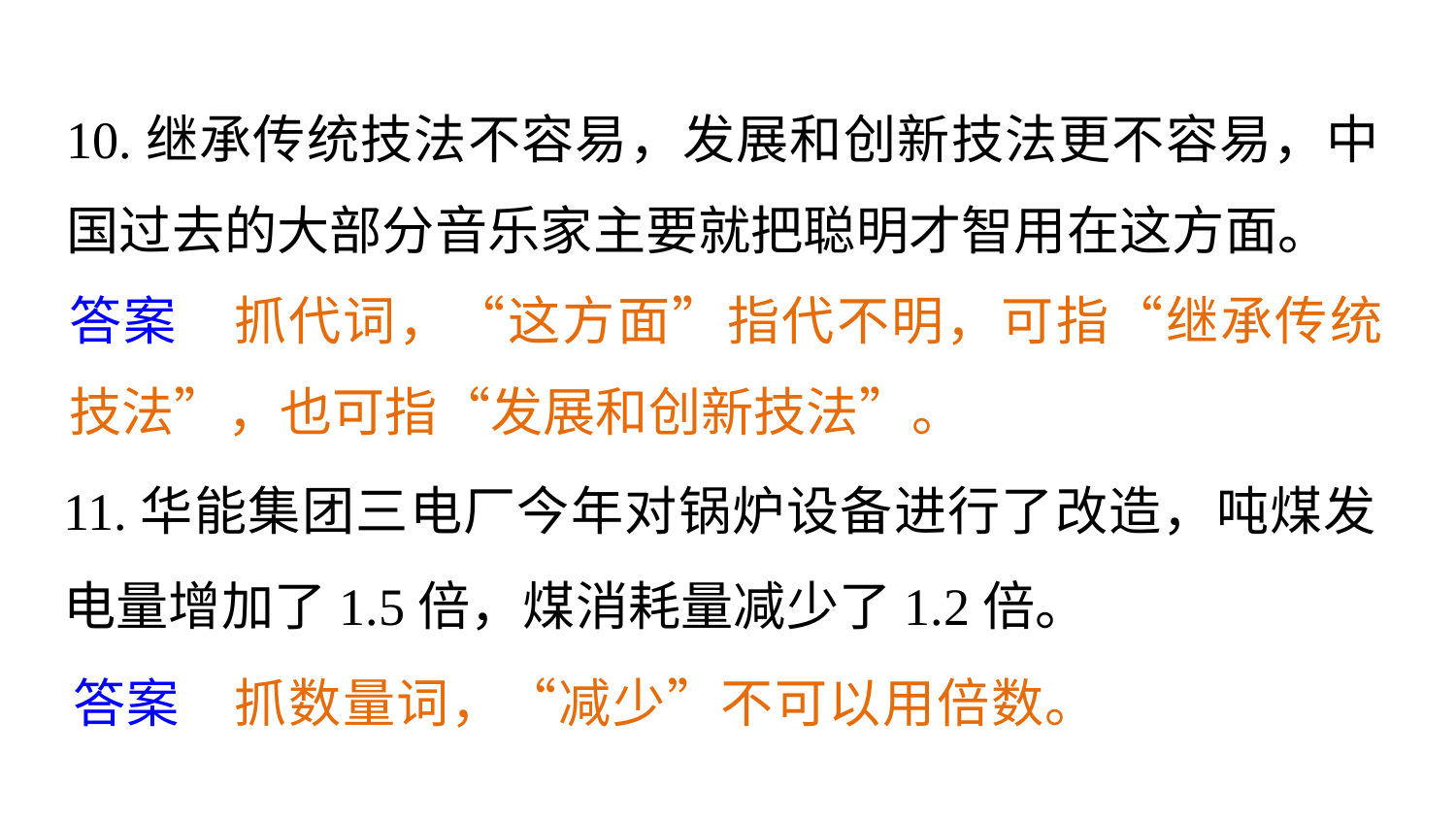

10.继承传统技法不容易，发展和创新技法更不容易，中国过去的大部分音乐家主要就把聪明才智用在这方面。
答案　抓代词，“这方面”指代不明，可指“继承传统技法”，也可指“发展和创新技法”。
11.华能集团三电厂今年对锅炉设备进行了改造，吨煤发电量增加了1.5倍，煤消耗量减少了1.2倍。
答案　抓数量词，“减少”不可以用倍数。